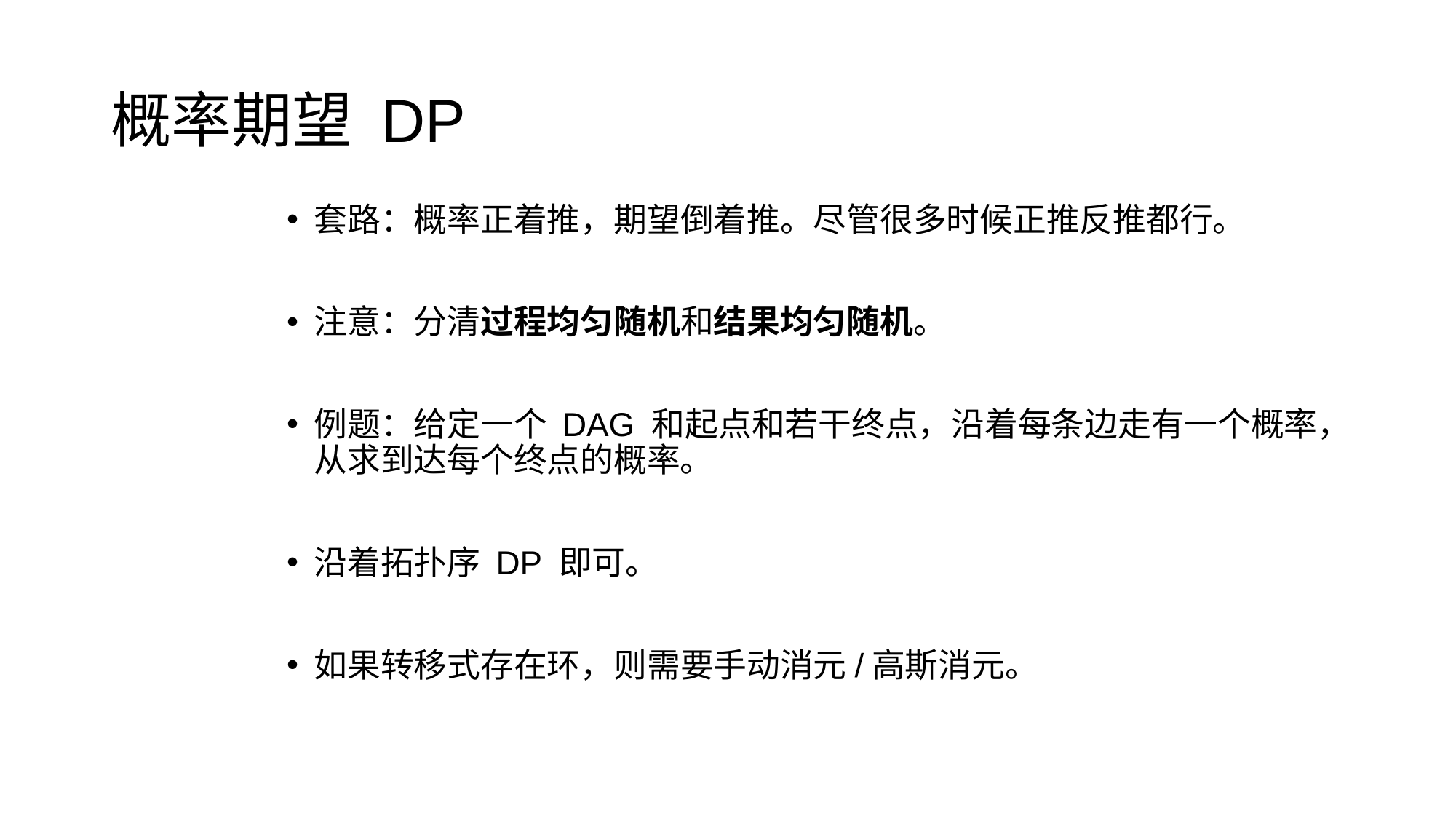

# 概率期望 DP
套路：概率正着推，期望倒着推。尽管很多时候正推反推都行。

注意：分清过程均匀随机和结果均匀随机。

例题：给定一个 DAG 和起点和若干终点，沿着每条边走有一个概率，从求到达每个终点的概率。

沿着拓扑序 DP 即可。

如果转移式存在环，则需要手动消元/高斯消元。